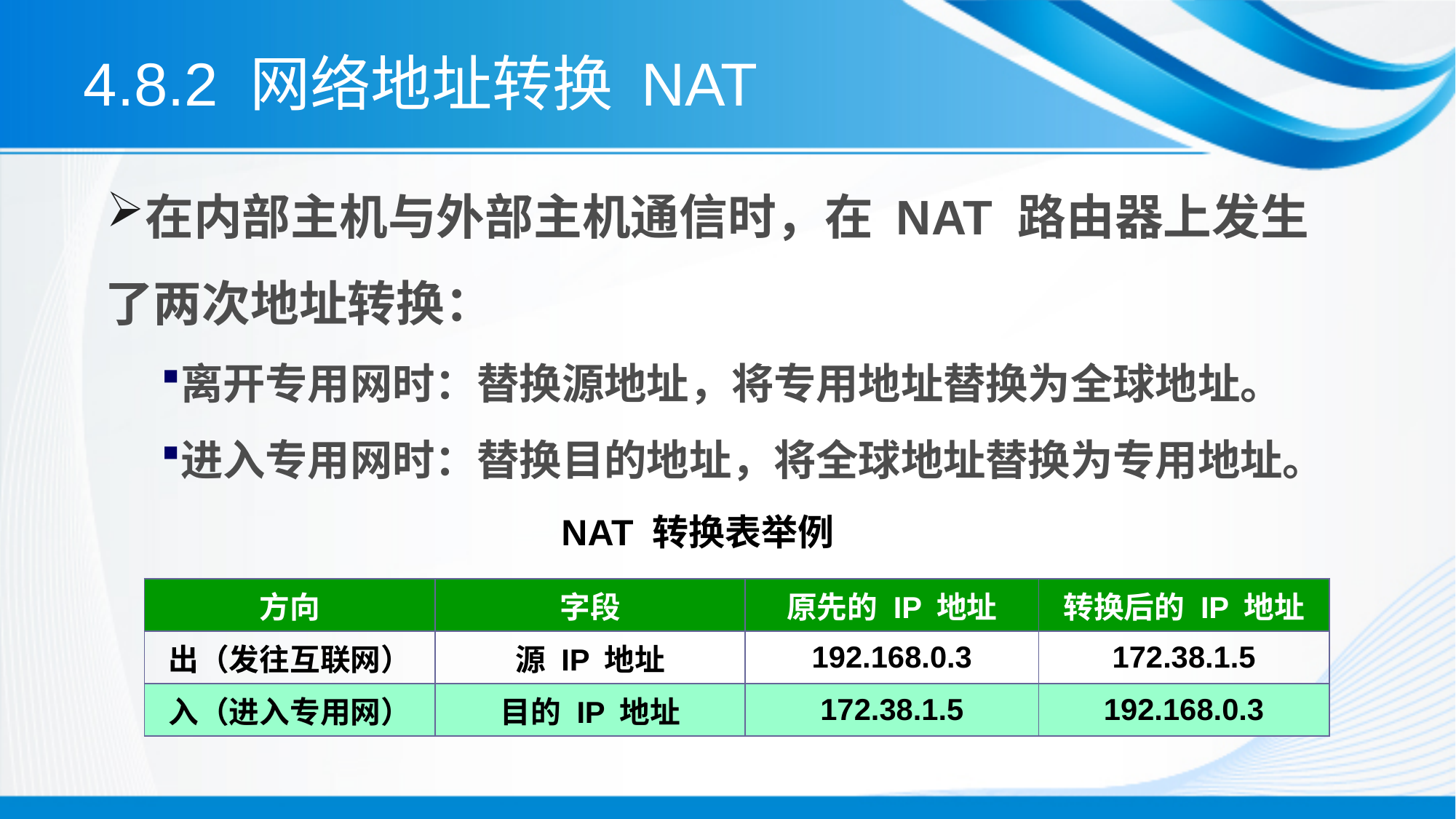

# 4.8.2 网络地址转换 NAT
在内部主机与外部主机通信时，在 NAT 路由器上发生了两次地址转换：
离开专用网时：替换源地址，将专用地址替换为全球地址。
进入专用网时：替换目的地址，将全球地址替换为专用地址。
NAT 转换表举例
| 方向 | 字段 | 原先的 IP 地址 | 转换后的 IP 地址 |
| --- | --- | --- | --- |
| 出（发往互联网） | 源 IP 地址 | 192.168.0.3 | 172.38.1.5 |
| 入（进入专用网） | 目的 IP 地址 | 172.38.1.5 | 192.168.0.3 |